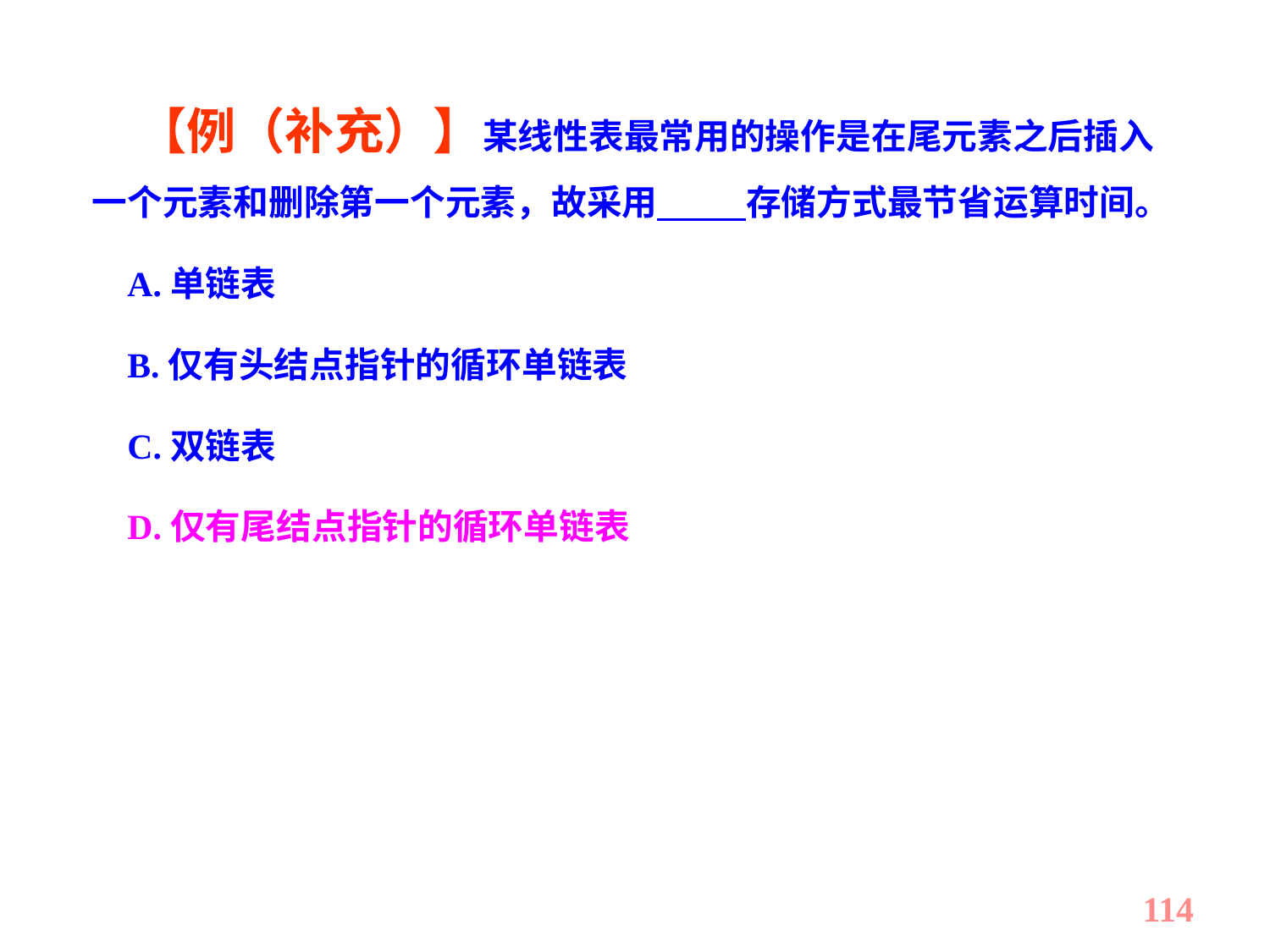

【例（补充）】某线性表最常用的操作是在尾元素之后插入一个元素和删除第一个元素，故采用           存储方式最节省运算时间。
    A.单链表
    B.仅有头结点指针的循环单链表
    C.双链表
    D.仅有尾结点指针的循环单链表
114